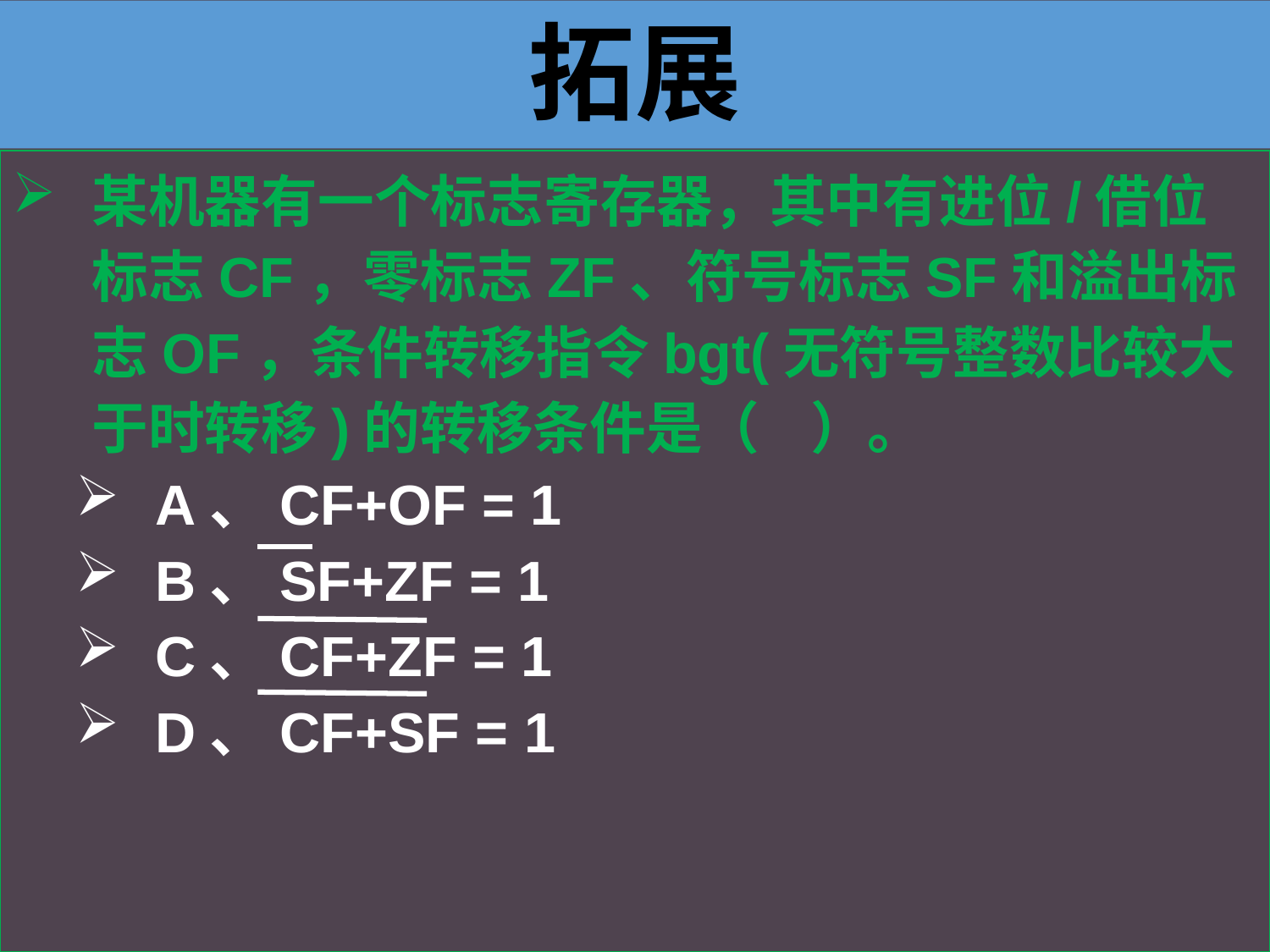

拓展
某机器有一个标志寄存器，其中有进位/借位标志CF，零标志ZF、符号标志SF和溢出标志OF，条件转移指令bgt(无符号整数比较大于时转移)的转移条件是（    ）。
A、CF+OF = 1
B、SF+ZF = 1
C、CF+ZF = 1
D、CF+SF = 1